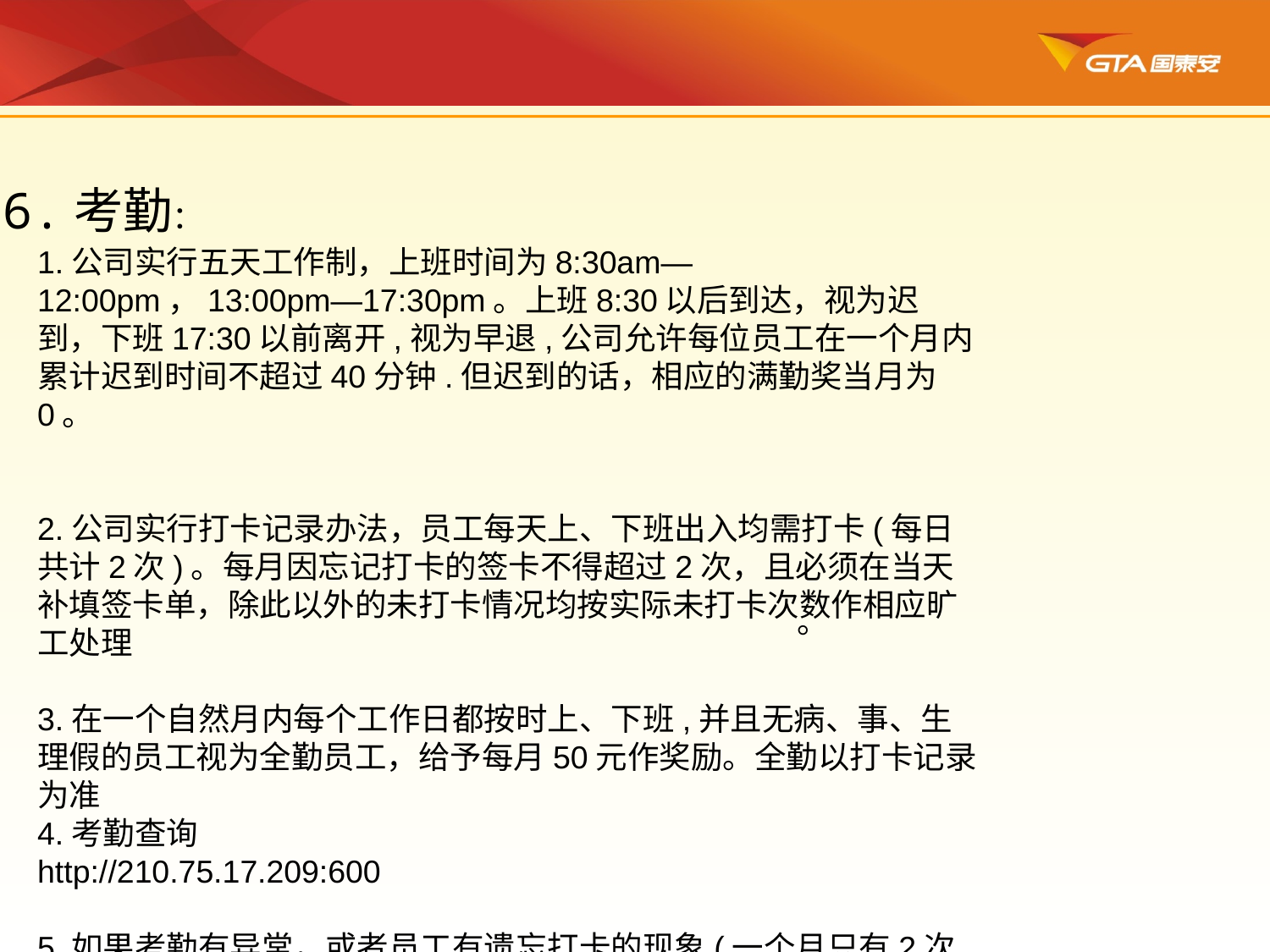

6.考勤：
1.公司实行五天工作制，上班时间为8:30am—12:00pm，13:00pm—17:30pm。上班8:30以后到达，视为迟到，下班17:30以前离开,视为早退,公司允许每位员工在一个月内累计迟到时间不超过40分钟.但迟到的话，相应的满勤奖当月为0。

2.公司实行打卡记录办法，员工每天上、下班出入均需打卡(每日共计2次)。每月因忘记打卡的签卡不得超过2次，且必须在当天补填签卡单，除此以外的未打卡情况均按实际未打卡次数作相应旷工处理

3.在一个自然月内每个工作日都按时上、下班,并且无病、事、生理假的员工视为全勤员工，给予每月50元作奖励。全勤以打卡记录为准
4.考勤查询
http://210.75.17.209:600

5.如果考勤有异常，或者员工有遗忘打卡的现象(一个月只有2次机会)，需要在oa上进行申请。

。